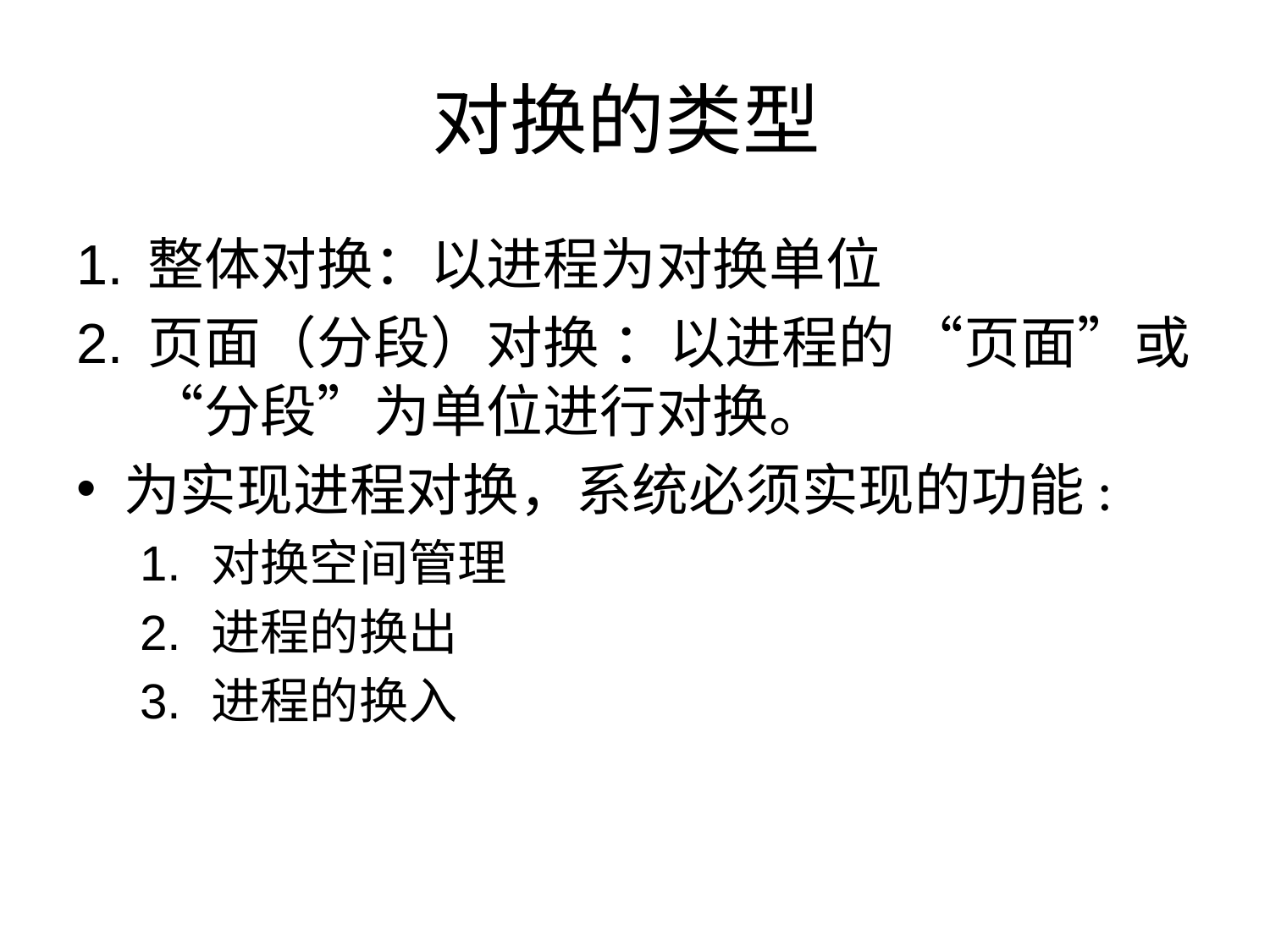

# 对换的类型
整体对换：以进程为对换单位
页面（分段）对换 ：以进程的 “页面”或“分段”为单位进行对换。
为实现进程对换，系统必须实现的功能:
对换空间管理
进程的换出
进程的换入